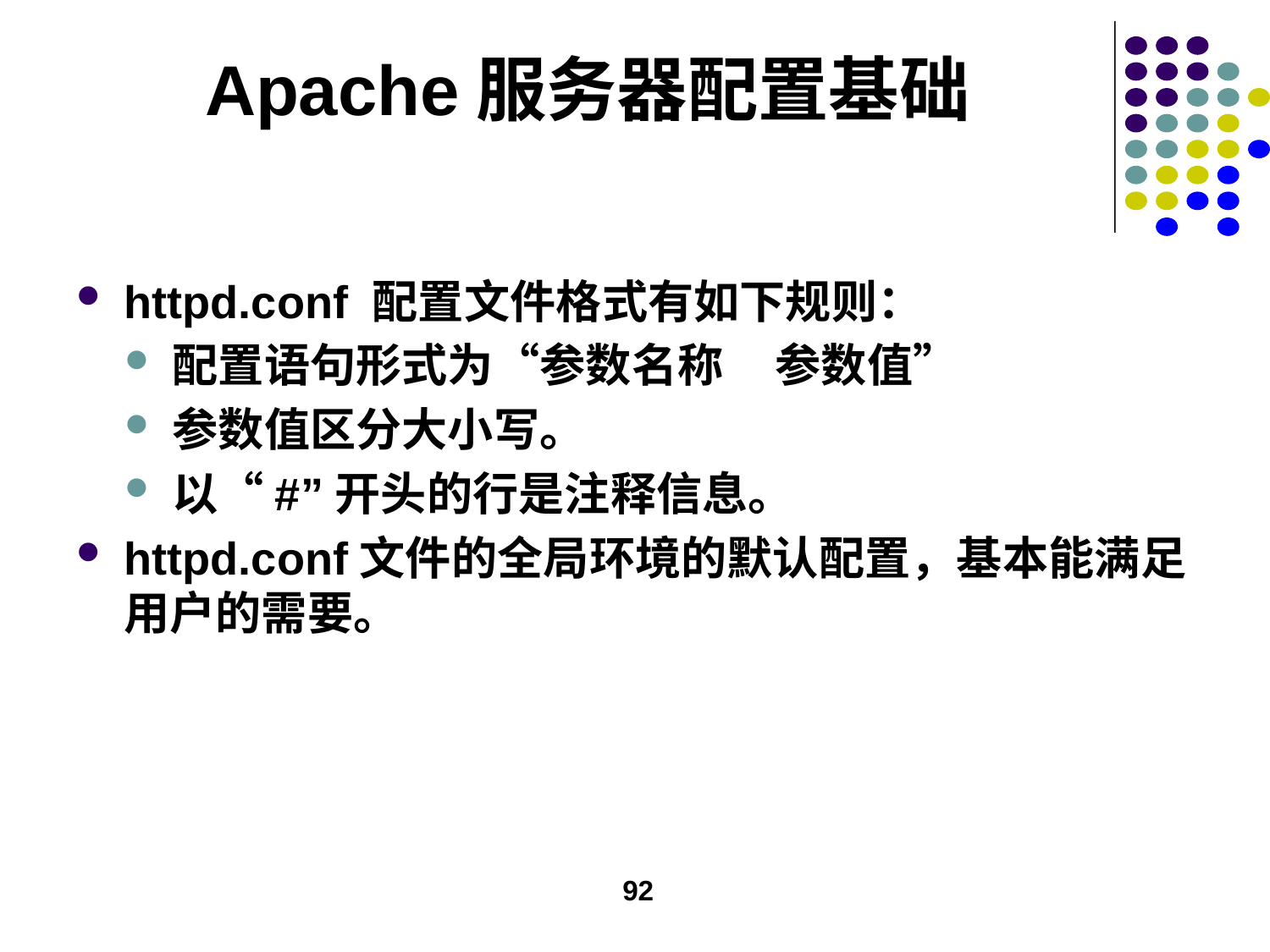

# Apache服务器配置基础
httpd.conf 配置文件格式有如下规则：
配置语句形式为“参数名称     参数值”
参数值区分大小写。
以“#”开头的行是注释信息。
httpd.conf文件的全局环境的默认配置，基本能满足用户的需要。
92